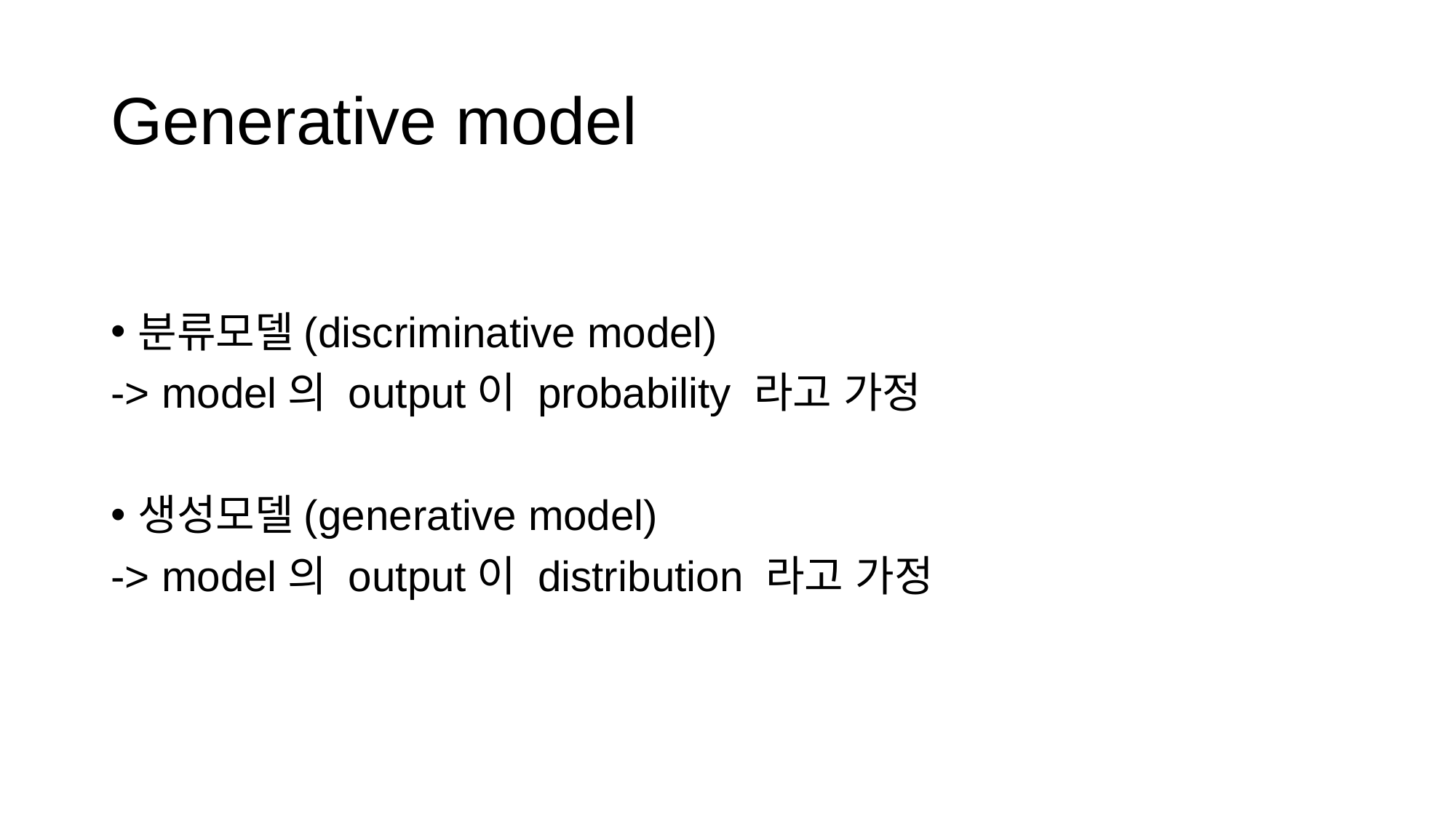

# Generative model
분류모델(discriminative model)
-> model의 output이 probability 라고 가정

생성모델(generative model)
-> model의 output이 distribution 라고 가정